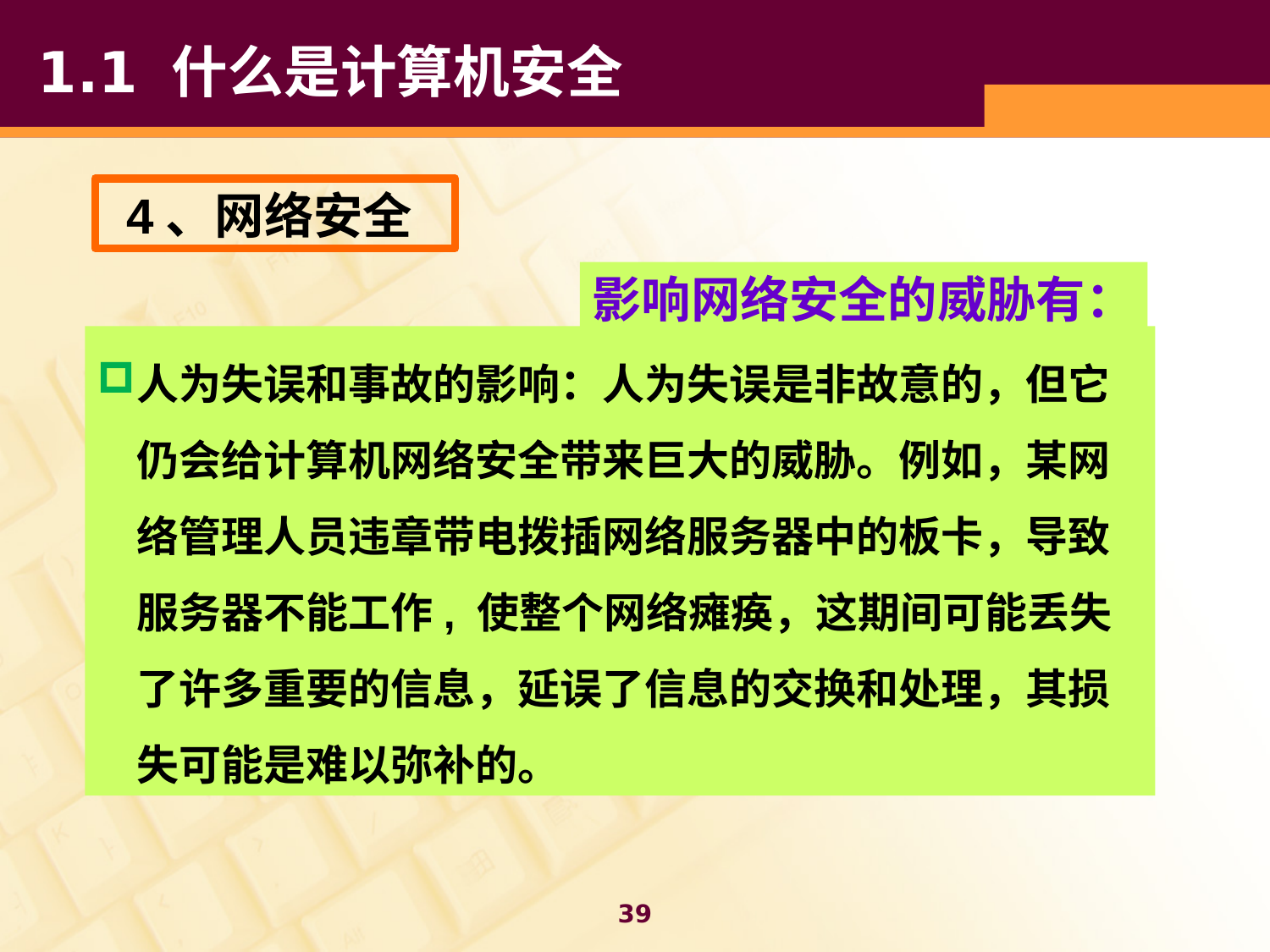

1.1 什么是计算机安全

4、网络安全
影响网络安全的威胁有：
人为失误和事故的影响：人为失误是非故意的，但它仍会给计算机网络安全带来巨大的威胁。例如，某网络管理人员违章带电拨插网络服务器中的板卡，导致服务器不能工作, 使整个网络瘫痪，这期间可能丢失了许多重要的信息，延误了信息的交换和处理，其损失可能是难以弥补的。